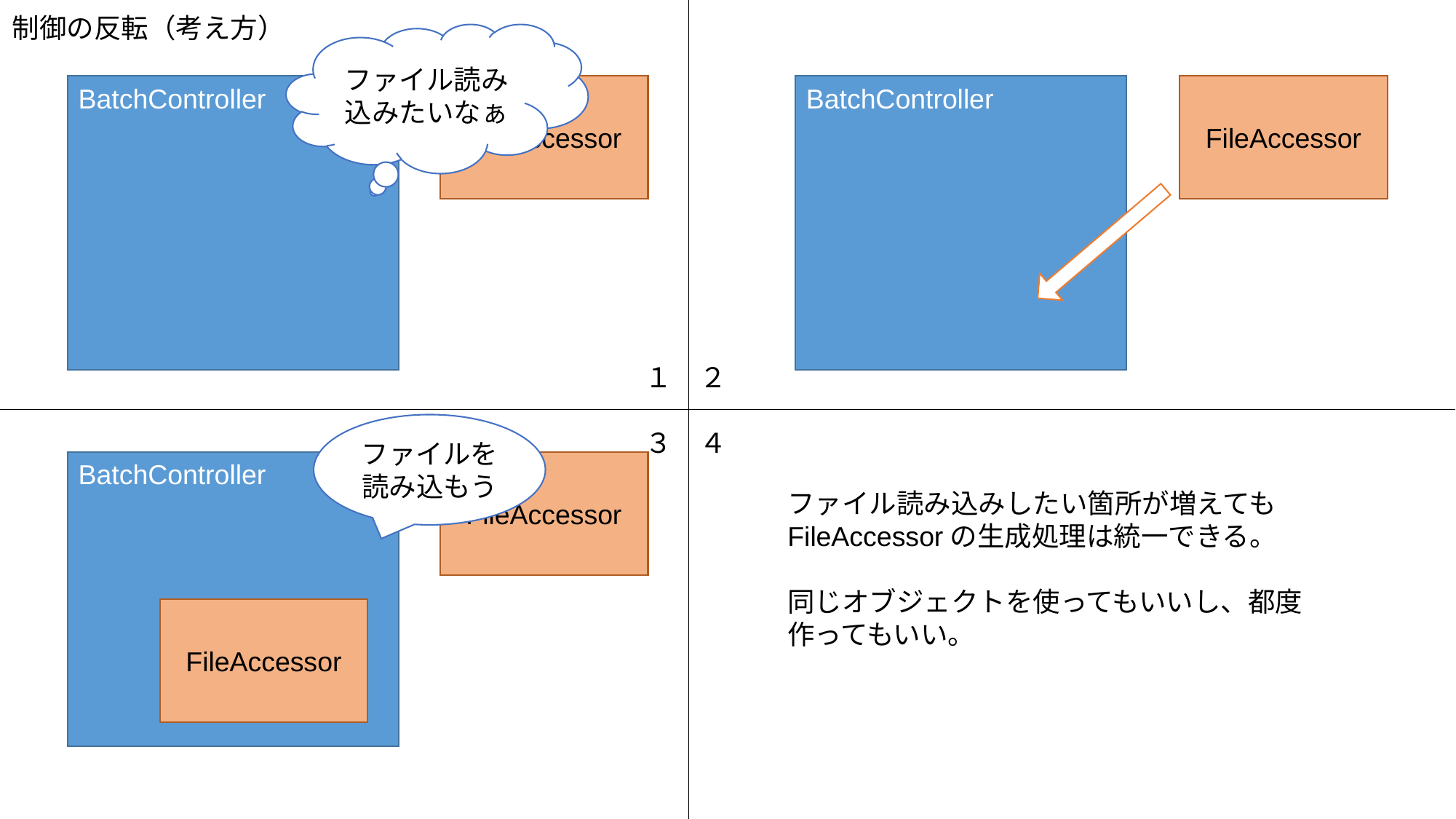

制御の反転（考え方）
ファイル読み込みたいなぁ
BatchController
FileAccessor
BatchController
FileAccessor

１　２

３　４
ファイルを読み込もう
BatchController
FileAccessor
ファイル読み込みしたい箇所が増えてもFileAccessorの生成処理は統一できる。

同じオブジェクトを使ってもいいし、都度作ってもいい。
FileAccessor